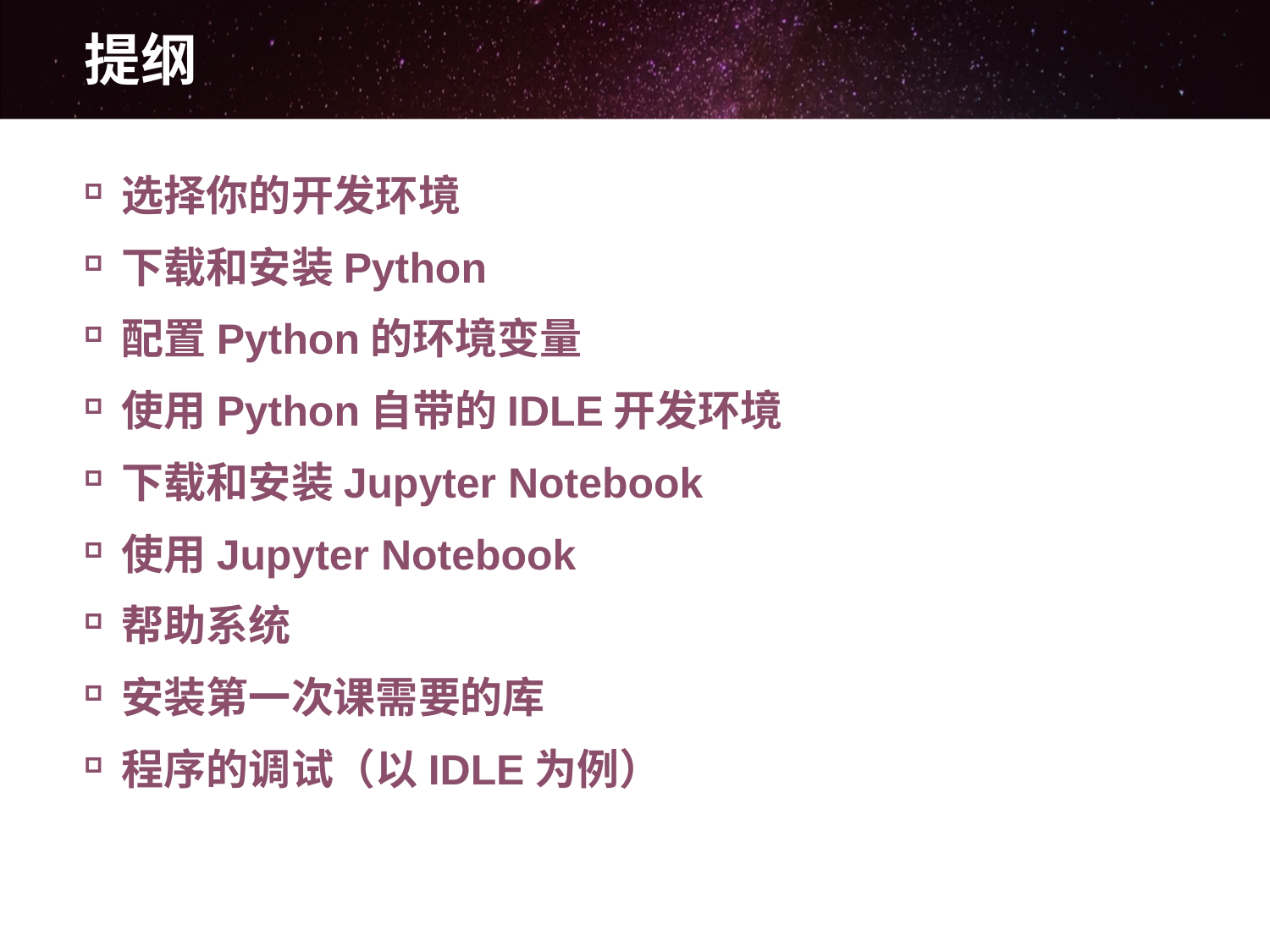

# 提纲
选择你的开发环境
下载和安装Python
配置Python的环境变量
使用Python自带的IDLE开发环境
下载和安装Jupyter Notebook
使用Jupyter Notebook
帮助系统
安装第一次课需要的库
程序的调试（以IDLE为例）